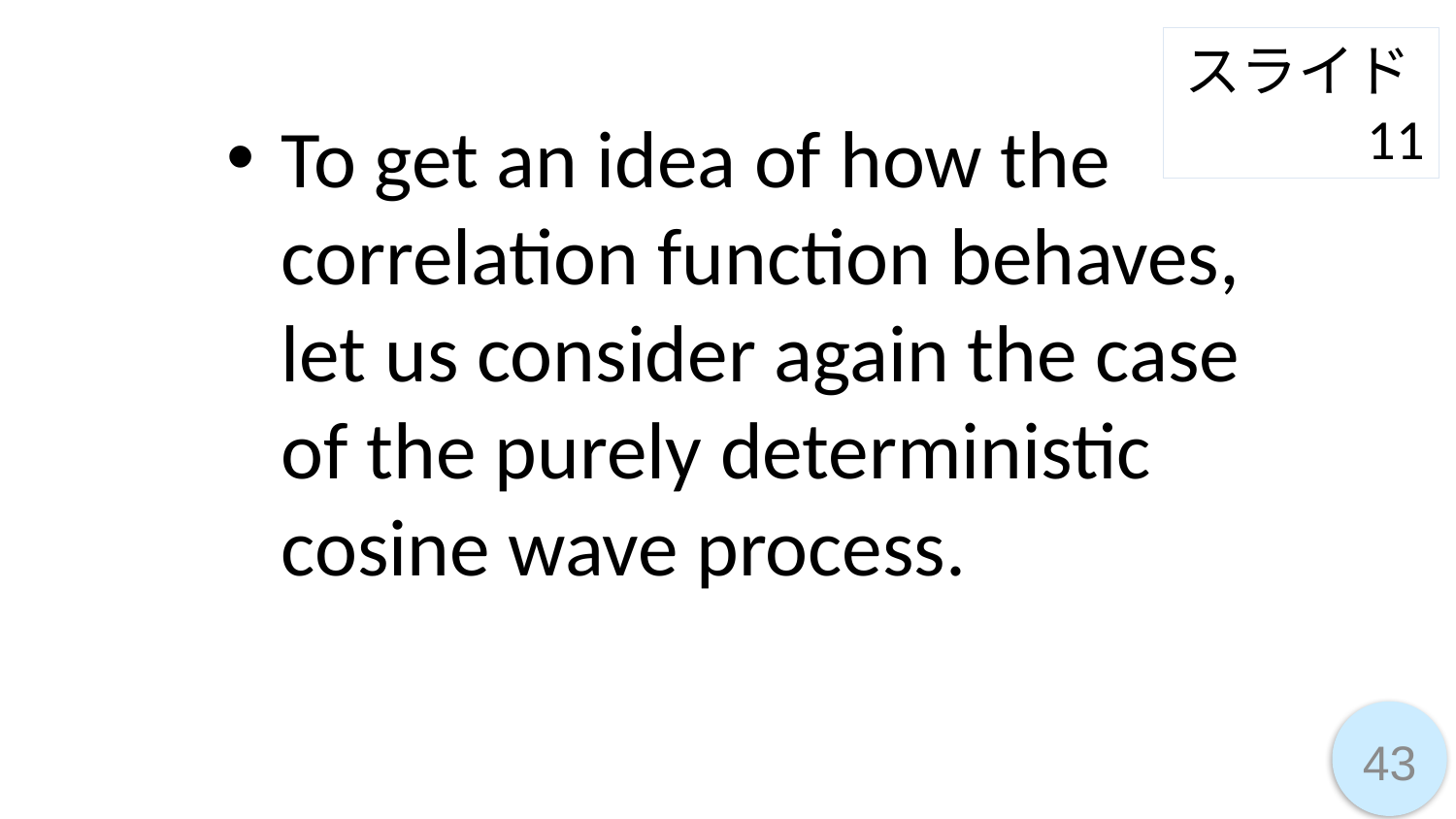

スライド11
To get an idea of how the correlation function behaves, let us consider again the case of the purely deterministic cosine wave process.
43